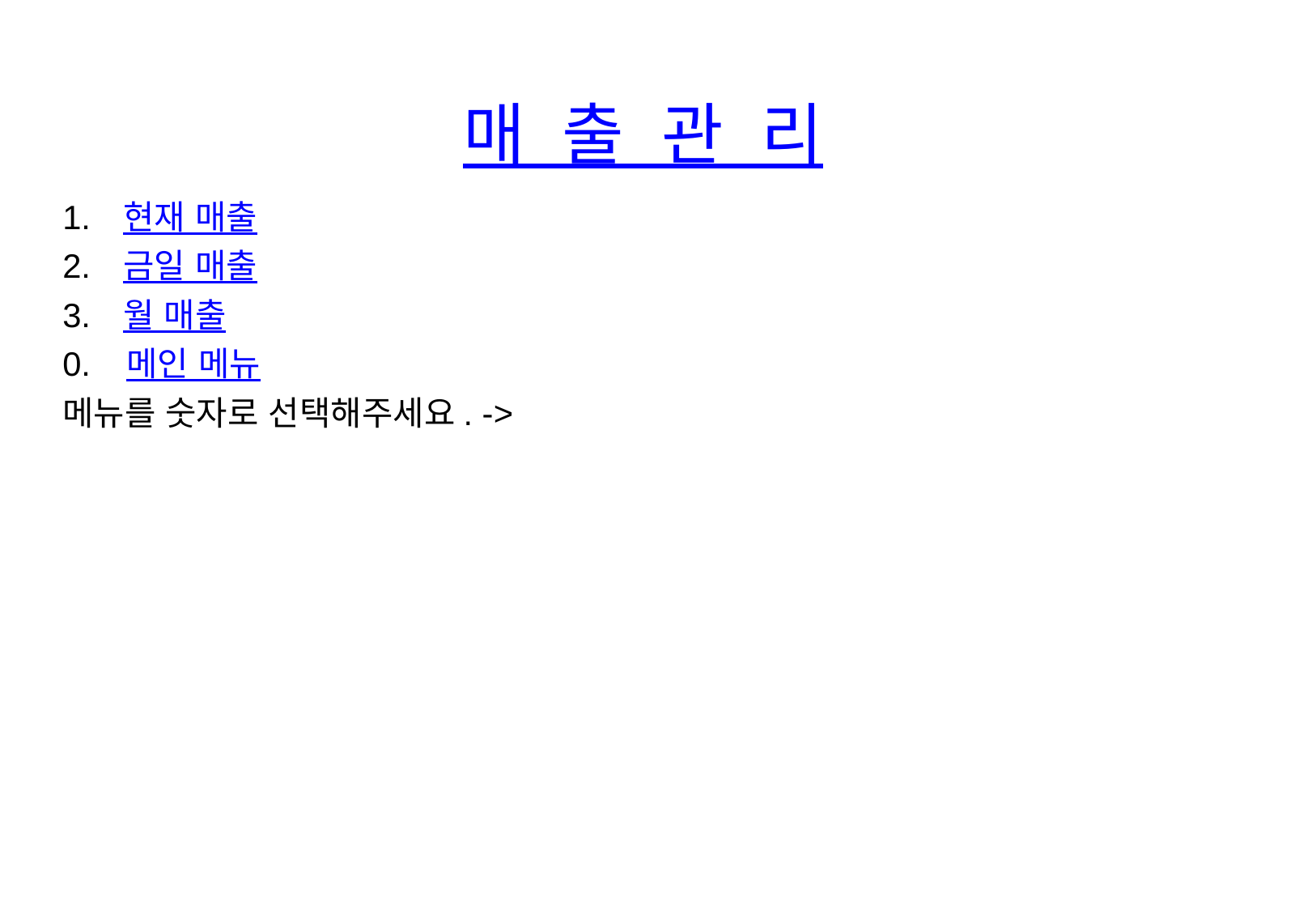

매  출  관  리
현재 매출
금일 매출
월 매출
0.   메인 메뉴
메뉴를 숫자로 선택해주세요. ->